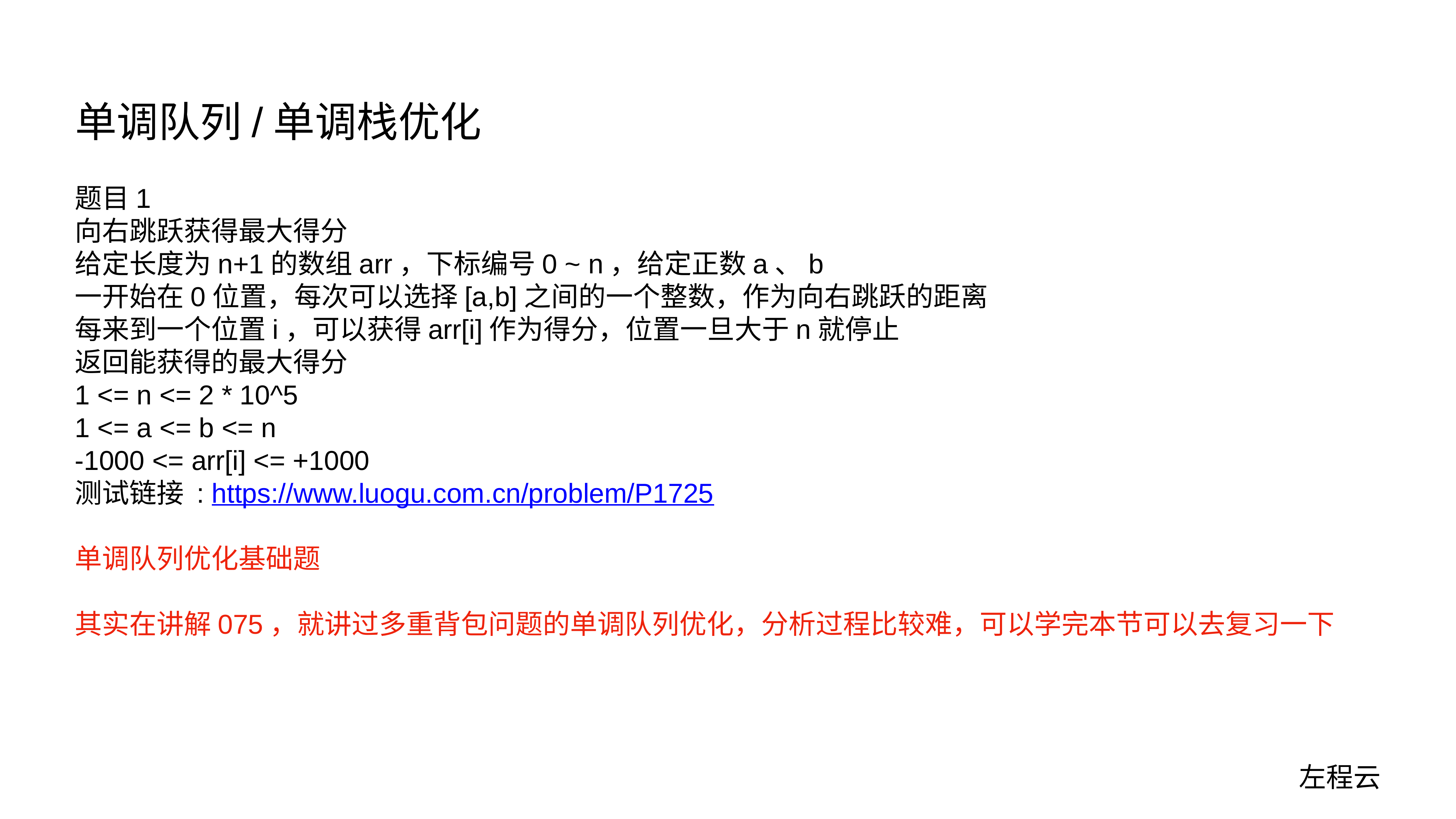

# 单调队列/单调栈优化
题目1
向右跳跃获得最大得分
给定长度为n+1的数组arr，下标编号0 ~ n，给定正数a、b
一开始在0位置，每次可以选择[a,b]之间的一个整数，作为向右跳跃的距离
每来到一个位置i，可以获得arr[i]作为得分，位置一旦大于n就停止
返回能获得的最大得分
1 <= n <= 2 * 10^5
1 <= a <= b <= n
-1000 <= arr[i] <= +1000
测试链接 : https://www.luogu.com.cn/problem/P1725

单调队列优化基础题

其实在讲解075，就讲过多重背包问题的单调队列优化，分析过程比较难，可以学完本节可以去复习一下
左程云